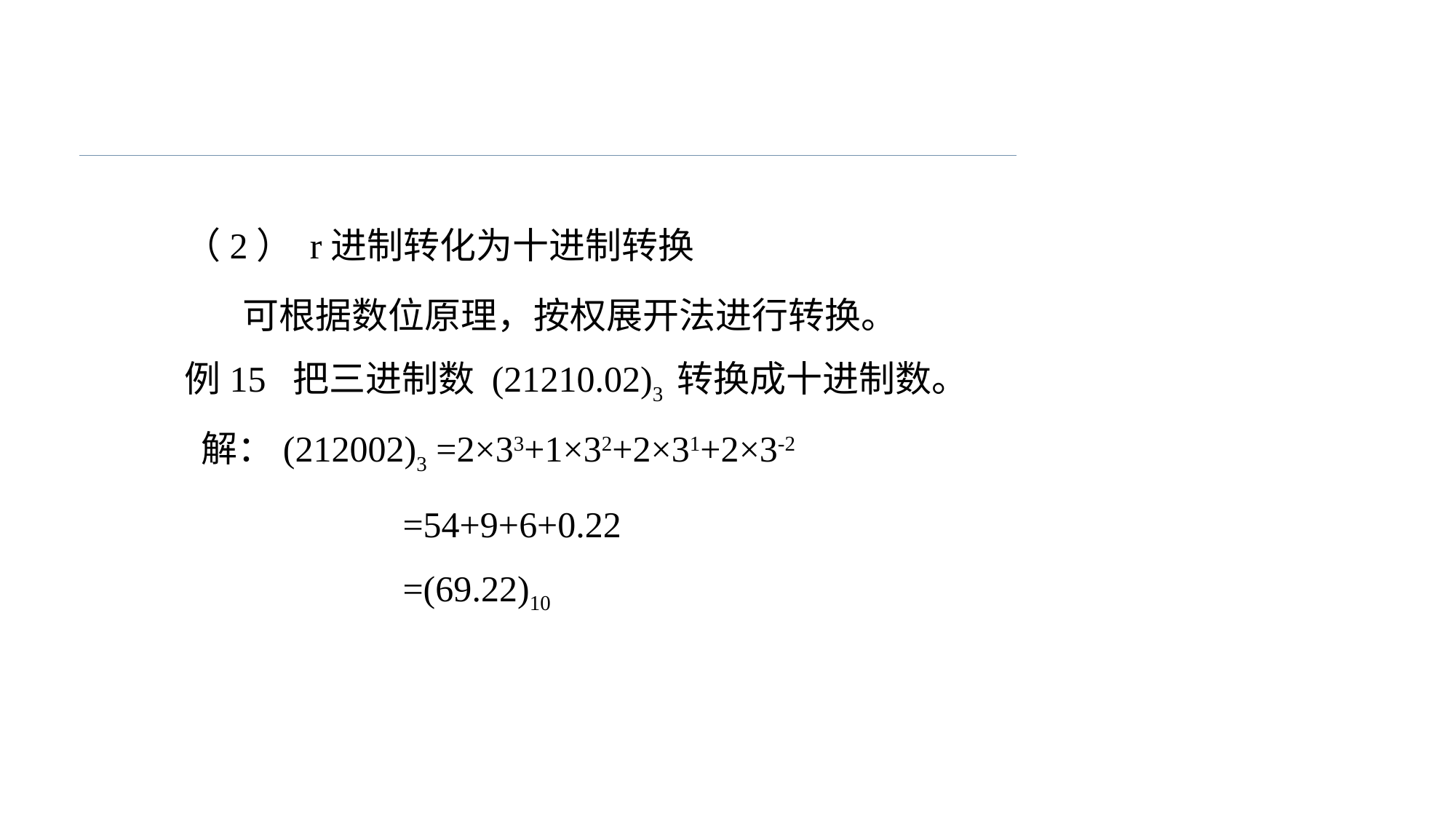

（2） r进制转化为十进制转换
      可根据数位原理，按权展开法进行转换。
例15  把三进制数 (21210.02)3 转换成十进制数。
 解：(212002)3 =2×33+1×32+2×31+2×3-2
                        =54+9+6+0.22
                        =(69.22)10